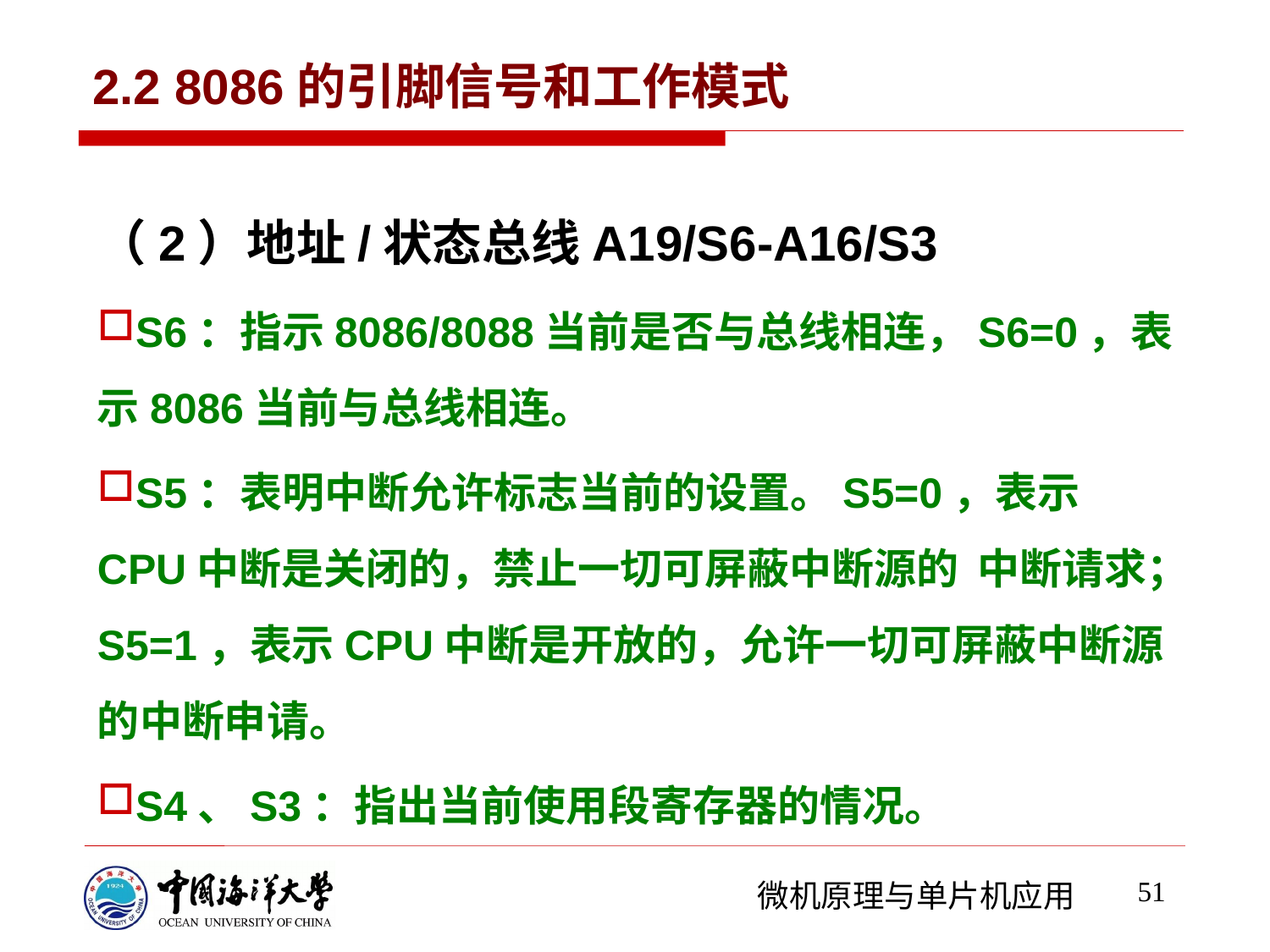

# 2.2 8086的引脚信号和工作模式
（2）地址/状态总线A19/S6-A16/S3
S6：指示8086/8088当前是否与总线相连，S6=0，表示8086当前与总线相连。
S5：表明中断允许标志当前的设置。S5=0，表示CPU中断是关闭的，禁止一切可屏蔽中断源的  中断请求；S5=1，表示CPU中断是开放的，允许一切可屏蔽中断源的中断申请。
S4、S3：指出当前使用段寄存器的情况。
51